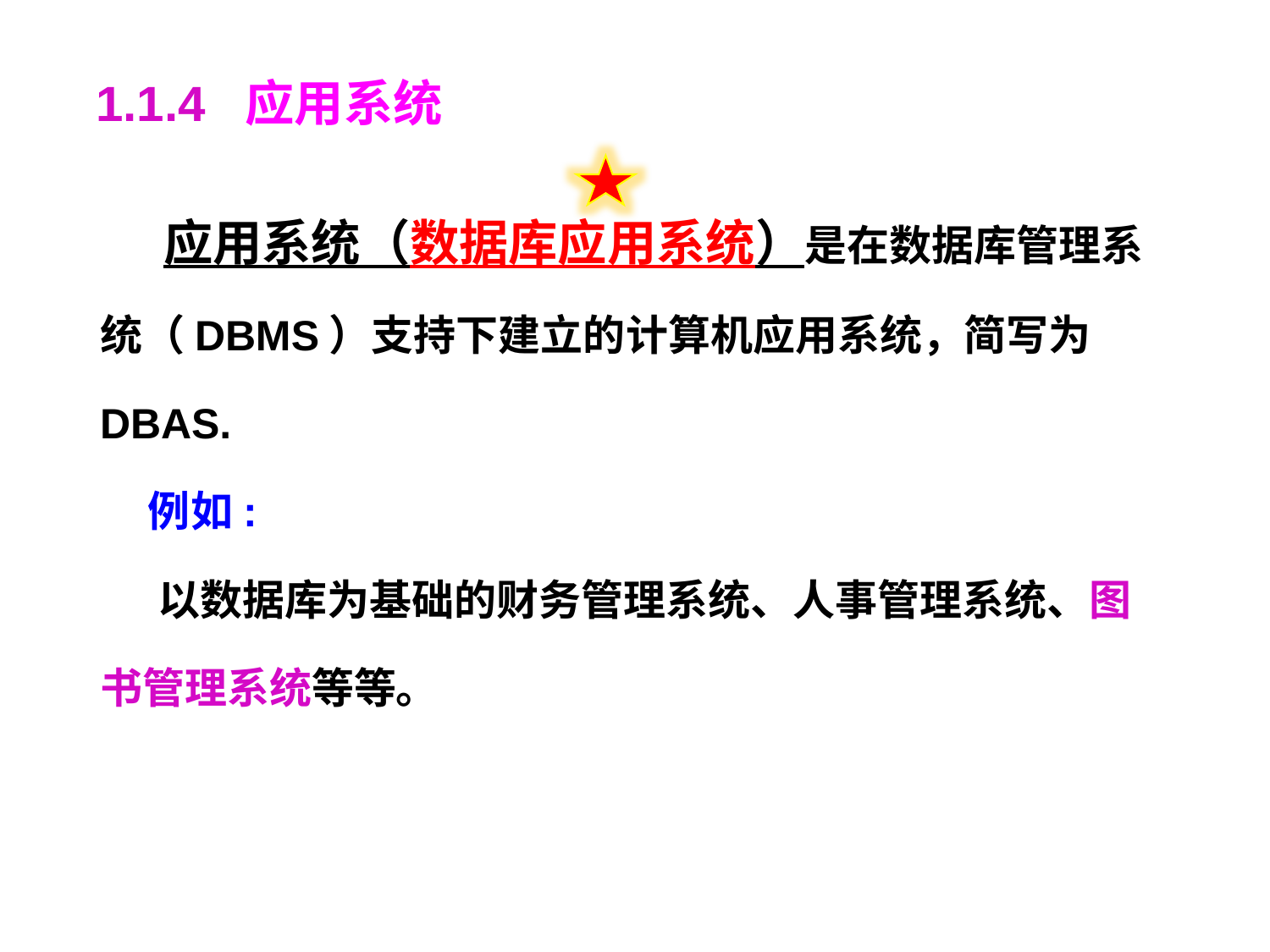

# 1.1.4  应用系统

应用系统（数据库应用系统）是在数据库管理系统（DBMS）支持下建立的计算机应用系统，简写为DBAS.
    例如:
     以数据库为基础的财务管理系统、人事管理系统、图书管理系统等等。